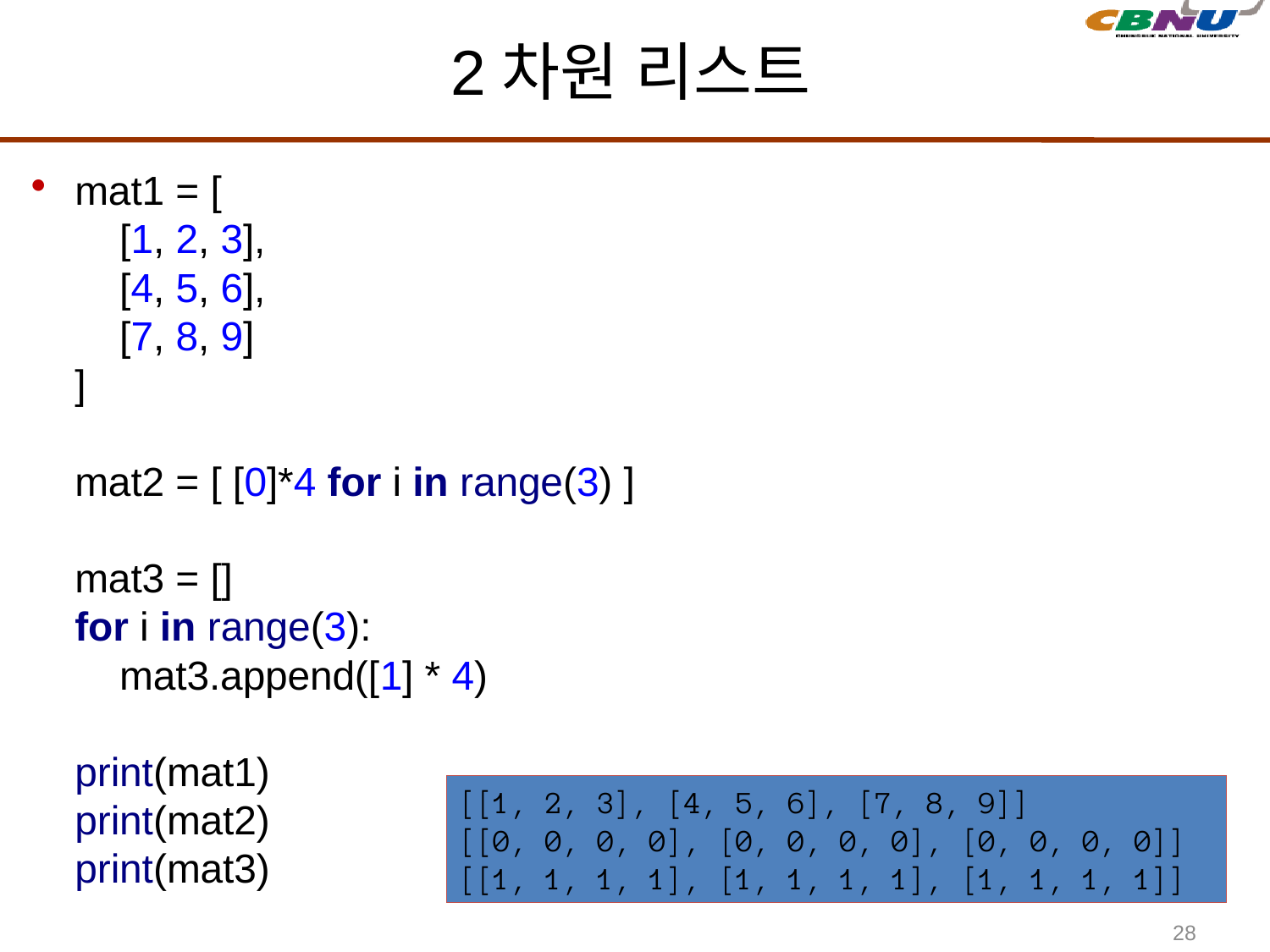

# 2차원 리스트
mat1 = [
    [1, 2, 3],
    [4, 5, 6],
    [7, 8, 9]
]
mat2 = [ [0]*4 for i in range(3) ]
mat3 = []
for i in range(3):
    mat3.append([1] * 4)
print(mat1)
print(mat2)
print(mat3)
[[1, 2, 3], [4, 5, 6], [7, 8, 9]]
[[0, 0, 0, 0], [0, 0, 0, 0], [0, 0, 0, 0]]
[[1, 1, 1, 1], [1, 1, 1, 1], [1, 1, 1, 1]]
28